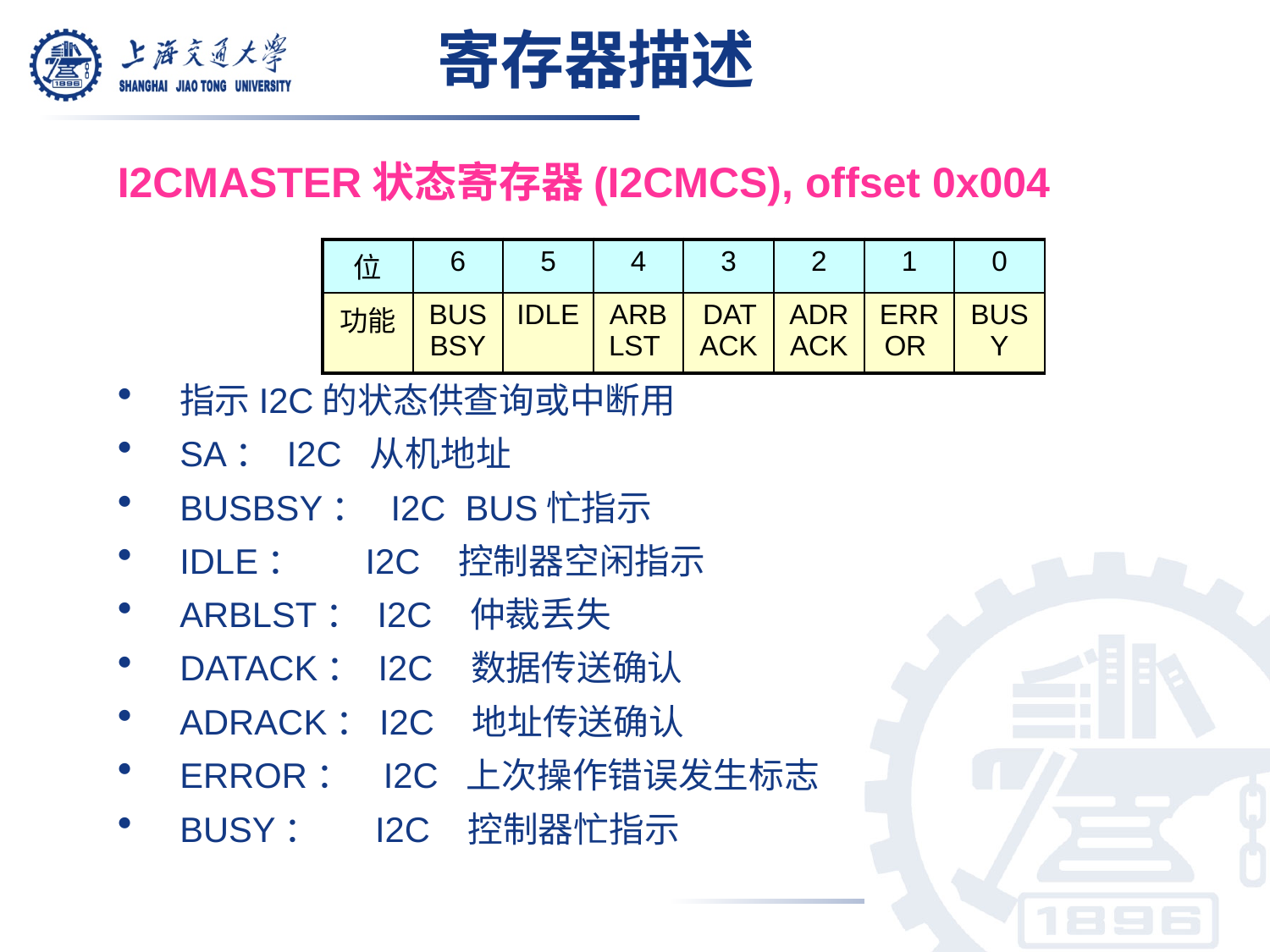

寄存器描述
I2CMASTER状态寄存器(I2CMCS), offset 0x004

指示I2C的状态供查询或中断用
SA： I2C  从机地址
BUSBSY：  I2C  BUS忙指示
IDLE：       I2C   控制器空闲指示
ARBLST： I2C   仲裁丢失
DATACK： I2C   数据传送确认
ADRACK：I2C   地址传送确认
ERROR：   I2C  上次操作错误发生标志
BUSY：      I2C   控制器忙指示
| 位 | 6 | 5 | 4 | 3 | 2 | 1 | 0 |
| --- | --- | --- | --- | --- | --- | --- | --- |
| 功能 | BUSBSY | IDLE | ARBLST | DATACK | ADRACK | ERROR | BUSY |